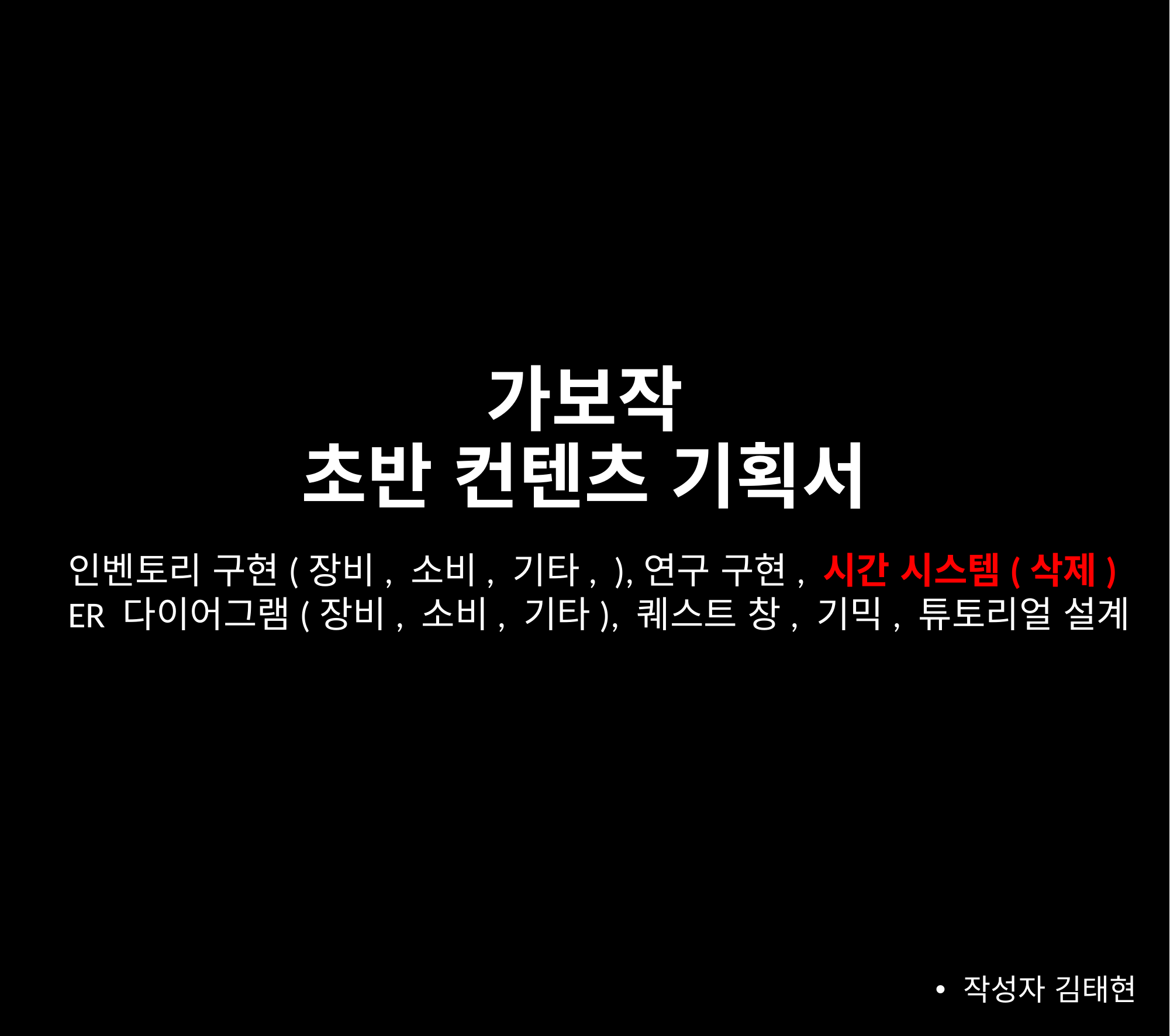

# 가보작 초반 컨텐츠 기획서
인벤토리 구현(장비, 소비, 기타,  ),연구 구현, 시간 시스템(삭제)
ER 다이어그램(장비, 소비, 기타), 퀘스트 창, 기믹, 튜토리얼 설계
작성자 김태현